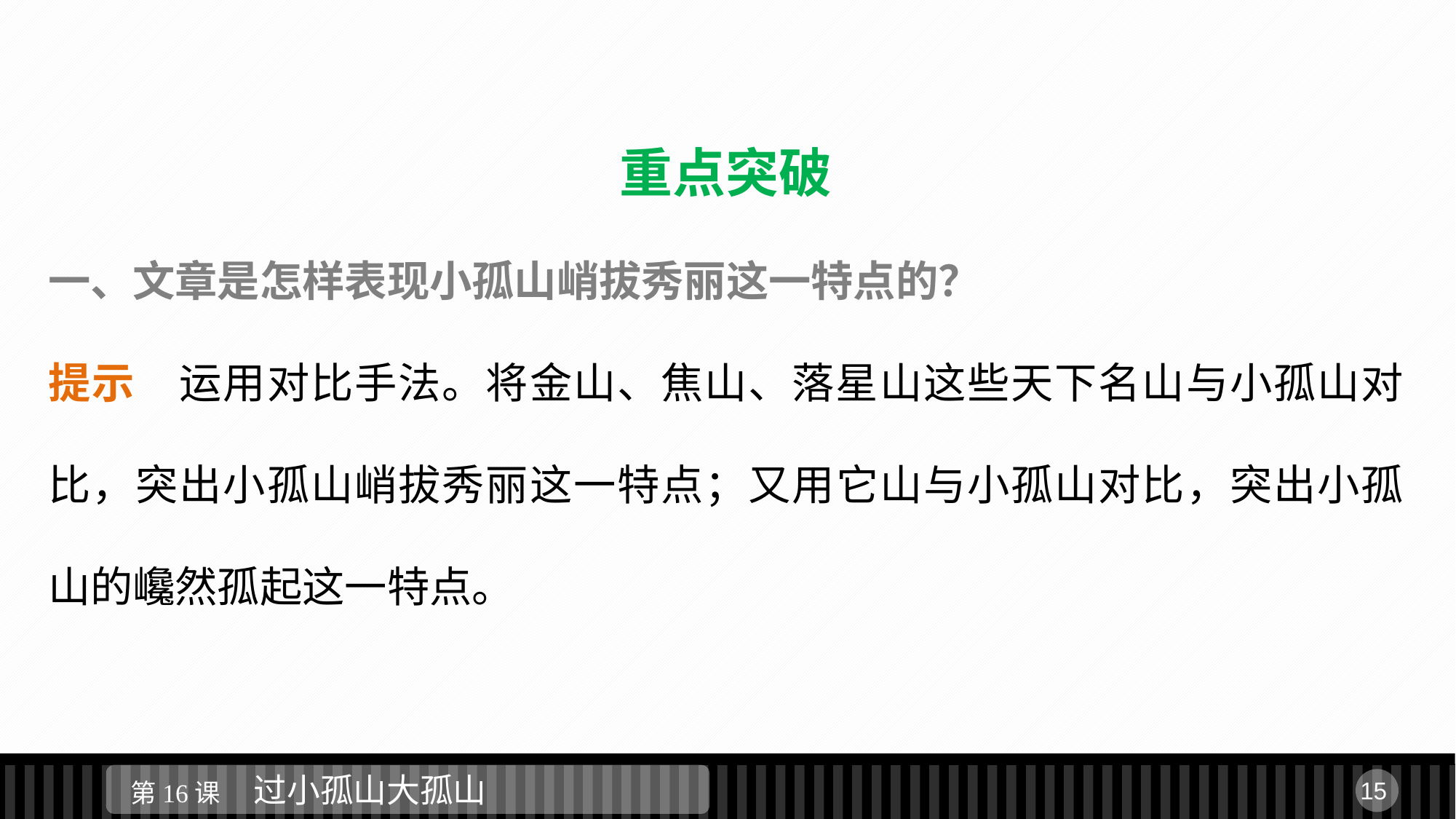

重点突破
一、文章是怎样表现小孤山峭拔秀丽这一特点的？
提示　运用对比手法。将金山、焦山、落星山这些天下名山与小孤山对比，突出小孤山峭拔秀丽这一特点；又用它山与小孤山对比，突出小孤山的巉然孤起这一特点。